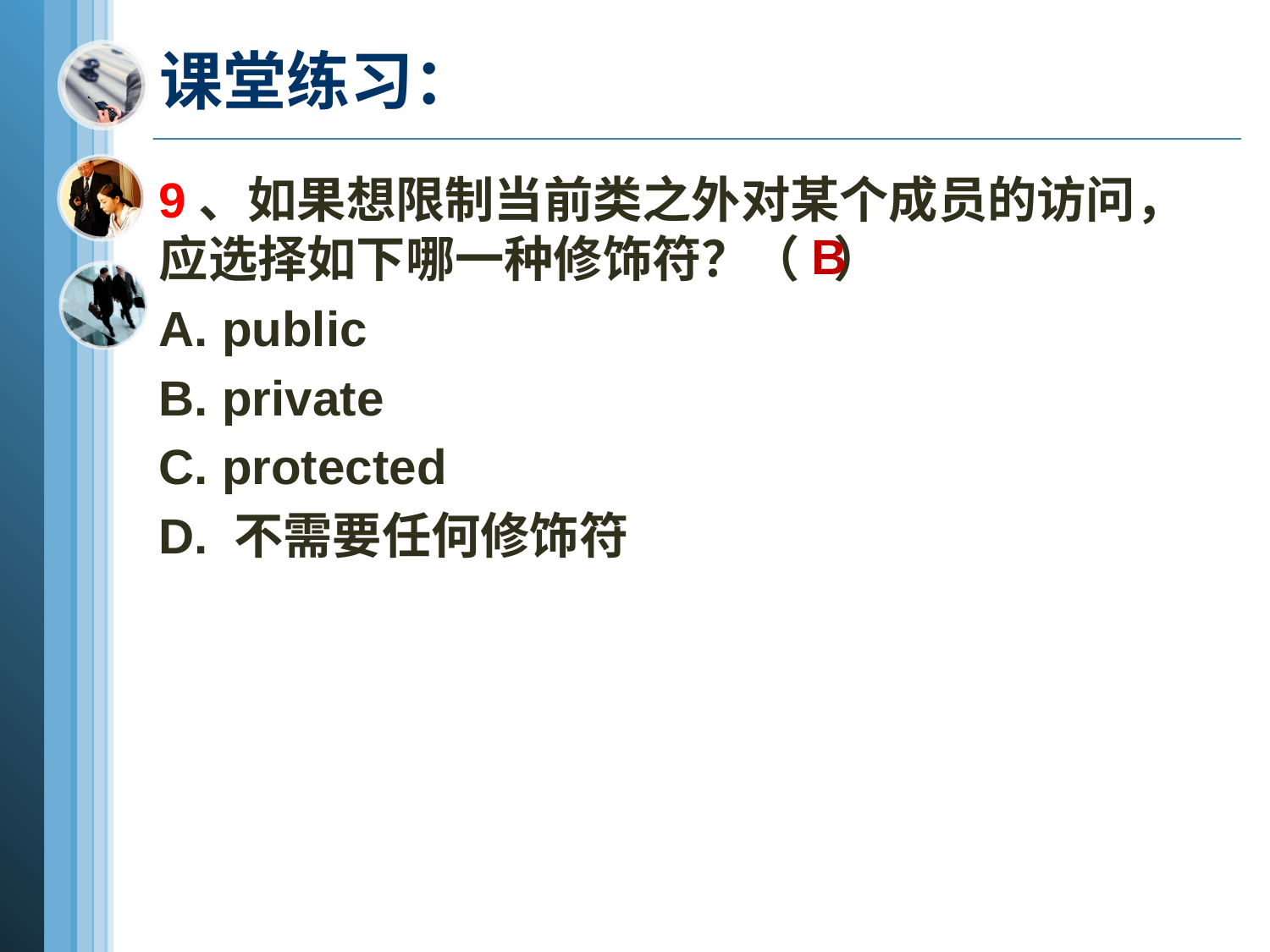

# 课堂练习：
9、如果想限制当前类之外对某个成员的访问，应选择如下哪一种修饰符？（   ）
A. public
B. private
C. protected
D. 不需要任何修饰符

B